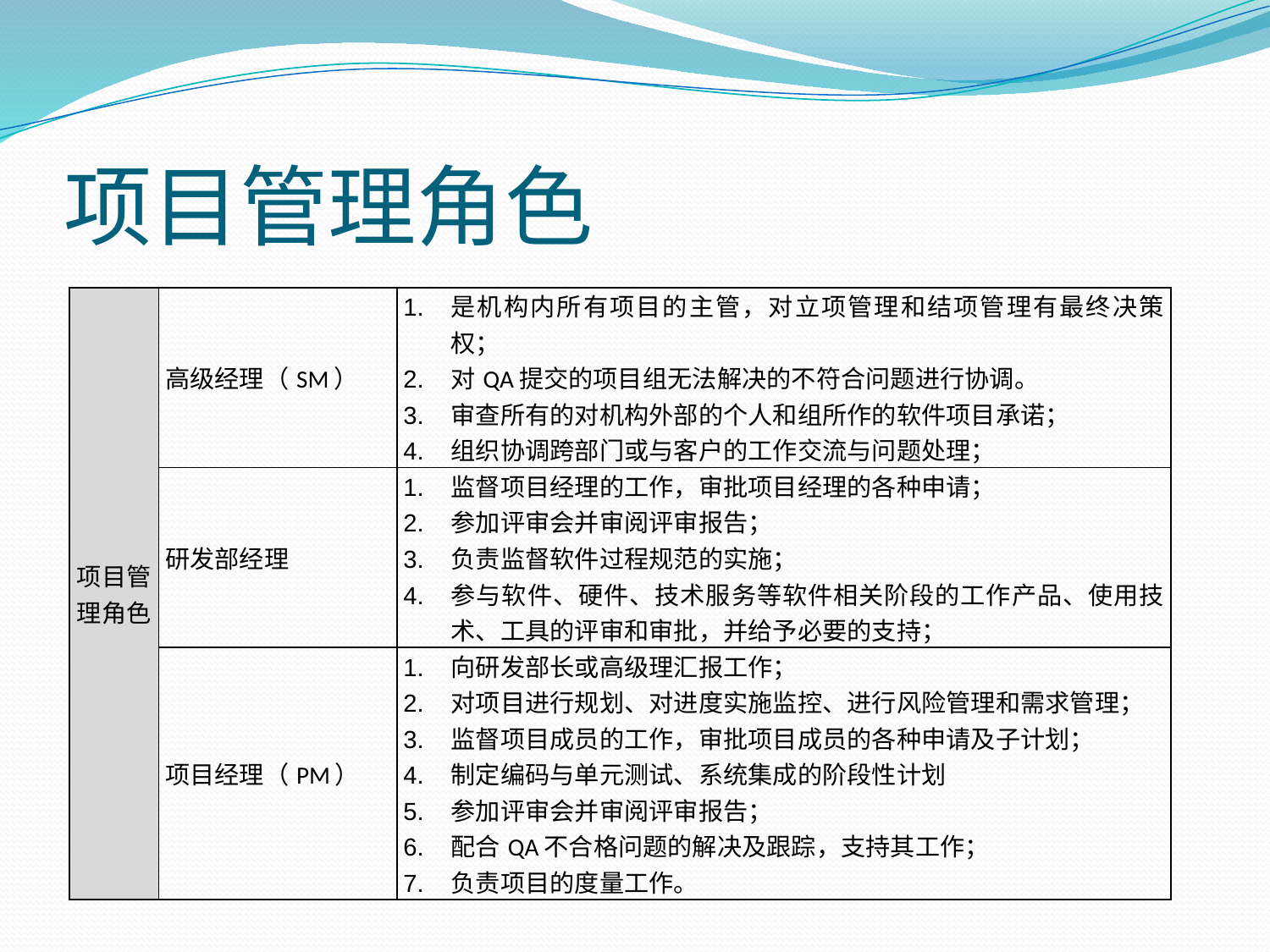

# 项目管理角色
| 项目管理角色 | 高级经理（SM） | 是机构内所有项目的主管，对立项管理和结项管理有最终决策权； 对QA提交的项目组无法解决的不符合问题进行协调。 审查所有的对机构外部的个人和组所作的软件项目承诺； 组织协调跨部门或与客户的工作交流与问题处理； |
| --- | --- | --- |
|  | 研发部经理 | 监督项目经理的工作，审批项目经理的各种申请； 参加评审会并审阅评审报告； 负责监督软件过程规范的实施； 参与软件、硬件、技术服务等软件相关阶段的工作产品、使用技术、工具的评审和审批，并给予必要的支持； |
|  | 项目经理（PM） | 向研发部长或高级理汇报工作； 对项目进行规划、对进度实施监控、进行风险管理和需求管理； 监督项目成员的工作，审批项目成员的各种申请及子计划； 制定编码与单元测试、系统集成的阶段性计划 参加评审会并审阅评审报告； 配合QA不合格问题的解决及跟踪，支持其工作； 负责项目的度量工作。 |